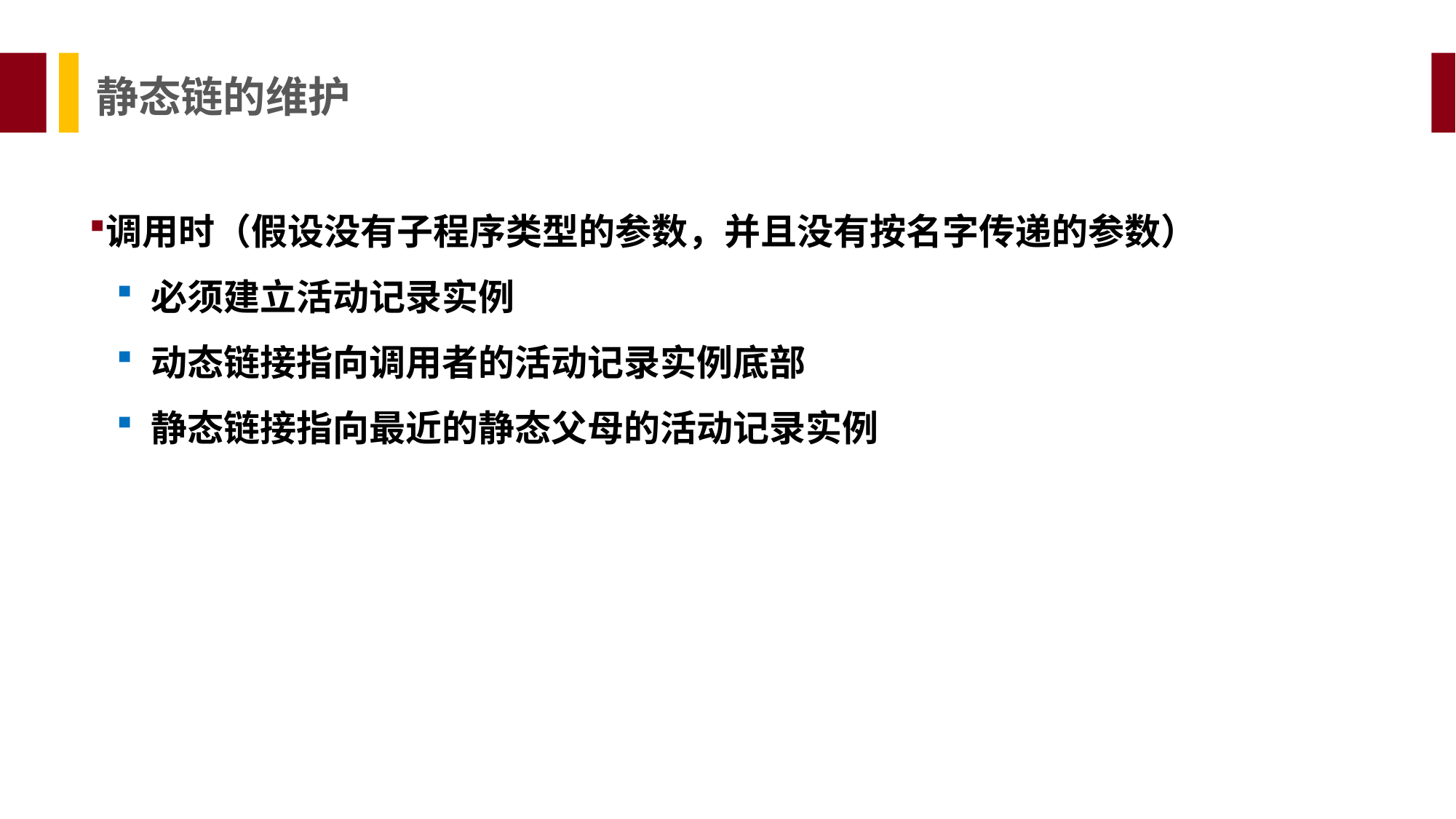

静态链的维护
调用时（假设没有子程序类型的参数，并且没有按名字传递的参数）
必须建立活动记录实例
动态链接指向调用者的活动记录实例底部
静态链接指向最近的静态父母的活动记录实例